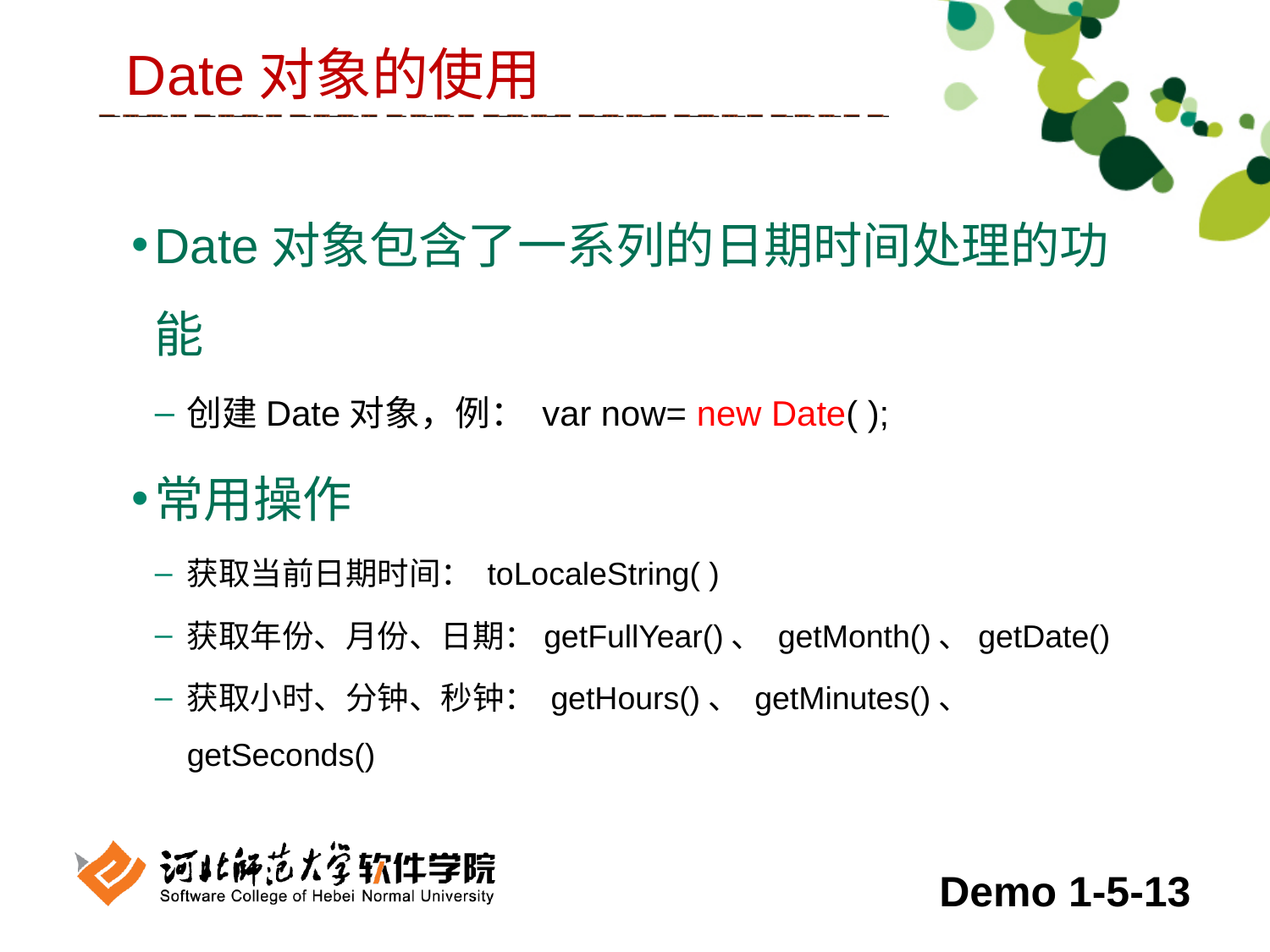

Date对象的使用
Date对象包含了一系列的日期时间处理的功能
创建Date对象，例： var now= new Date( );
常用操作
获取当前日期时间： toLocaleString( )
获取年份、月份、日期：getFullYear()、 getMonth()、getDate()
获取小时、分钟、秒钟： getHours()、 getMinutes()、 getSeconds()
Demo 1-5-13